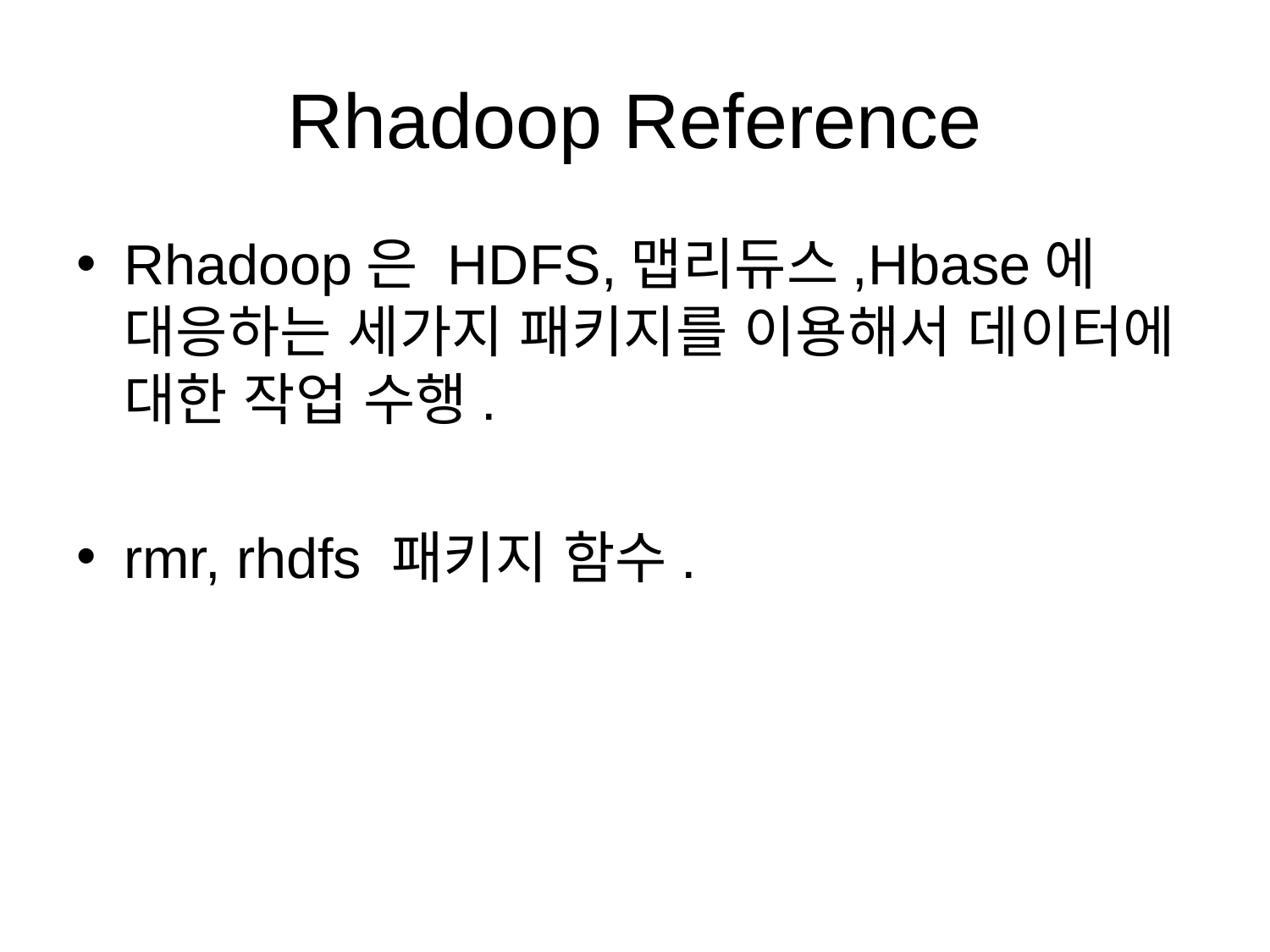

# Rhadoop Reference
Rhadoop은 HDFS,맵리듀스,Hbase에 대응하는 세가지 패키지를 이용해서 데이터에 대한 작업 수행.

rmr, rhdfs 패키지 함수.